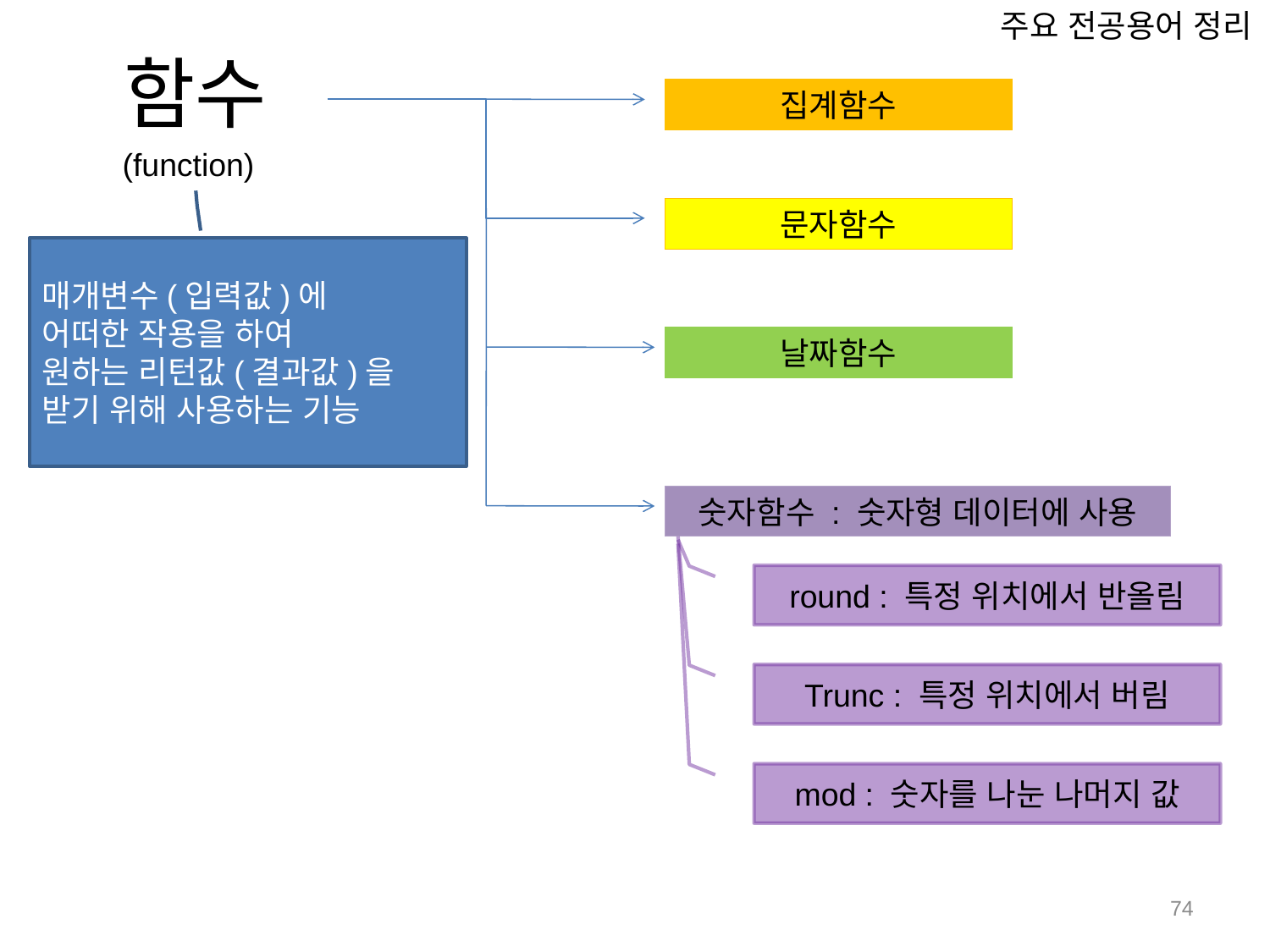

주요 전공용어 정리
함수
집계함수
(function)
문자함수
매개변수(입력값)에
어떠한 작용을 하여
원하는 리턴값(결과값)을
받기 위해 사용하는 기능
날짜함수
숫자함수 : 숫자형 데이터에 사용
round : 특정 위치에서 반올림
Trunc : 특정 위치에서 버림
mod : 숫자를 나눈 나머지 값
74